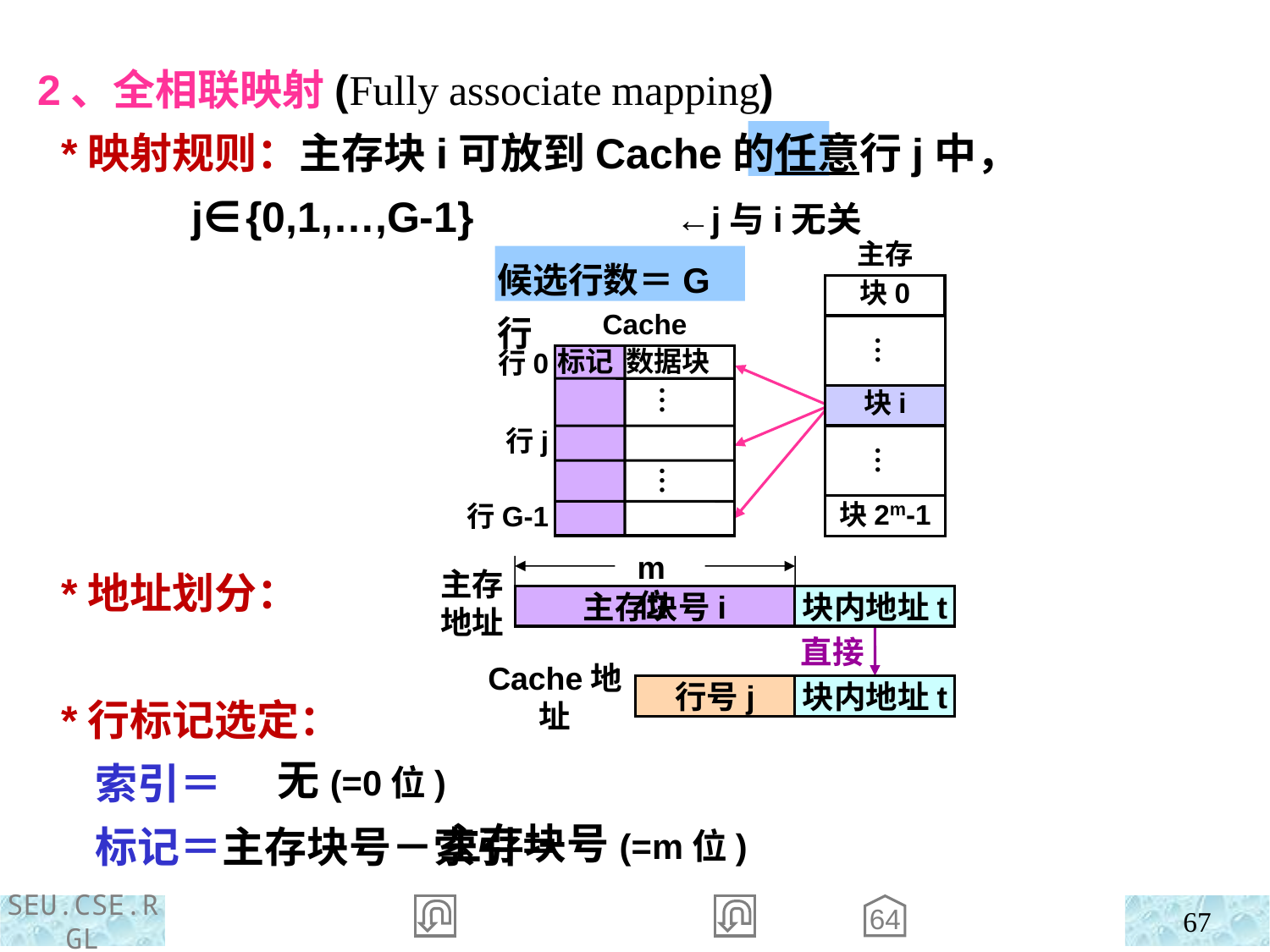

2、全相联映射(Fully associate mapping)
  *映射规则：主存块i可放到Cache的任意行j中，
             j∈{0,1,…,G-1}                 ←j与i无关

  *地址划分：

  *行标记选定：
     索引＝
     标记＝主存块号－索引＝

候选行数＝G行
主存
块0
Cache
…
行0

标记  数据块

…

块i

行j
…
…

块2m-1
行G-1

m位

主存地址
主存块号i
块内地址t

直接
Cache地址
行号j
块内地址t
无(=0位)
                主存块号(=m位)
64

67